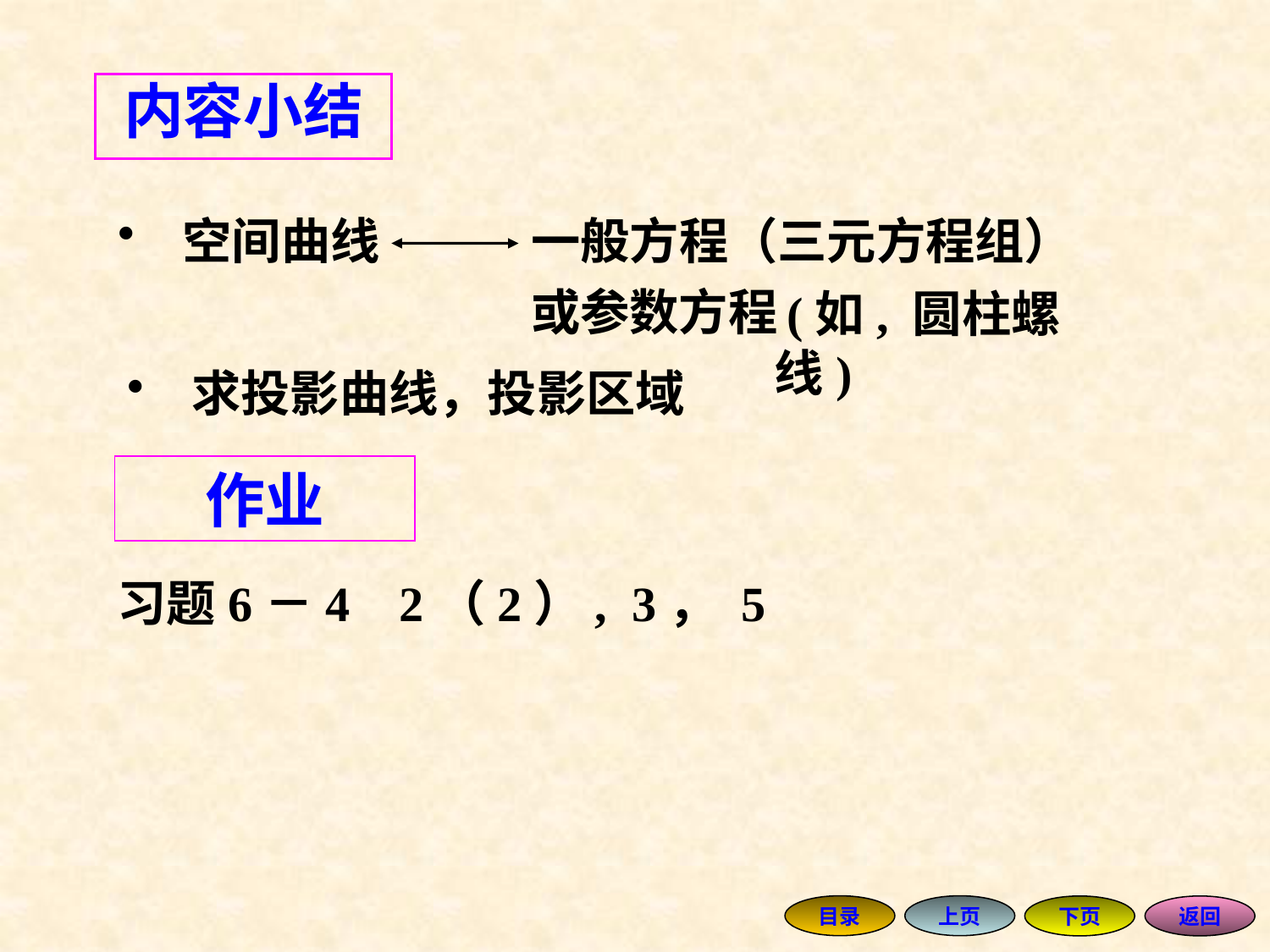

内容小结
  空间曲线
一般方程（三元方程组）

或参数方程
 (如, 圆柱螺线)
  求投影曲线，投影区域
作业
习题6－4    2（2）,  3， 5